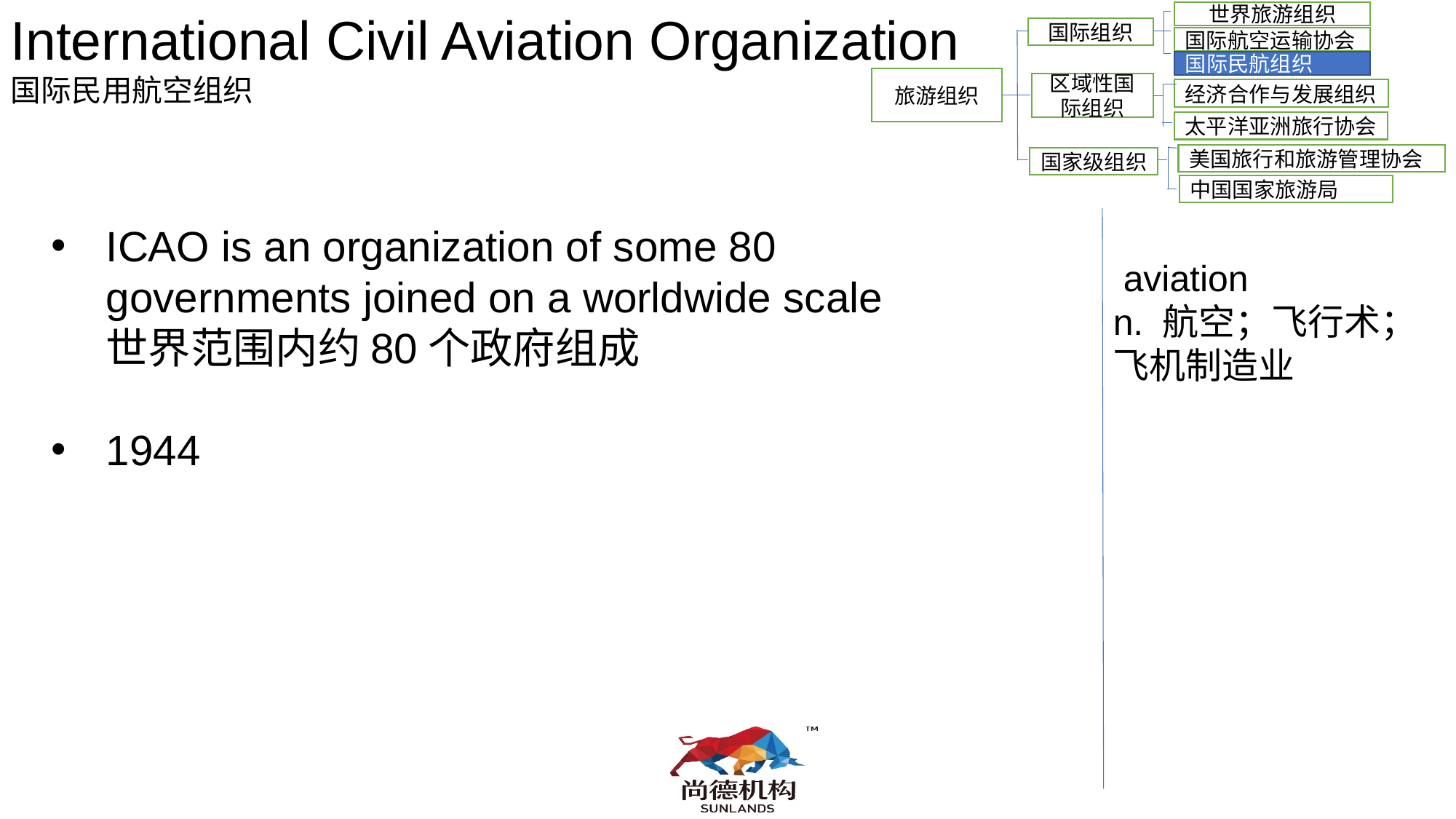

International Civil Aviation Organization
国际民用航空组织
世界旅游组织
国际组织
国际航空运输协会
国际民航组织
旅游组织
区域性国际组织
经济合作与发展组织
太平洋亚洲旅行协会
美国旅行和旅游管理协会
国家级组织

ICAO is an organization of some 80 governments joined on a worldwide scale
世界范围内约80个政府组成

1944
中国国家旅游局
 aviation
n. 航空；飞行术；飞机制造业